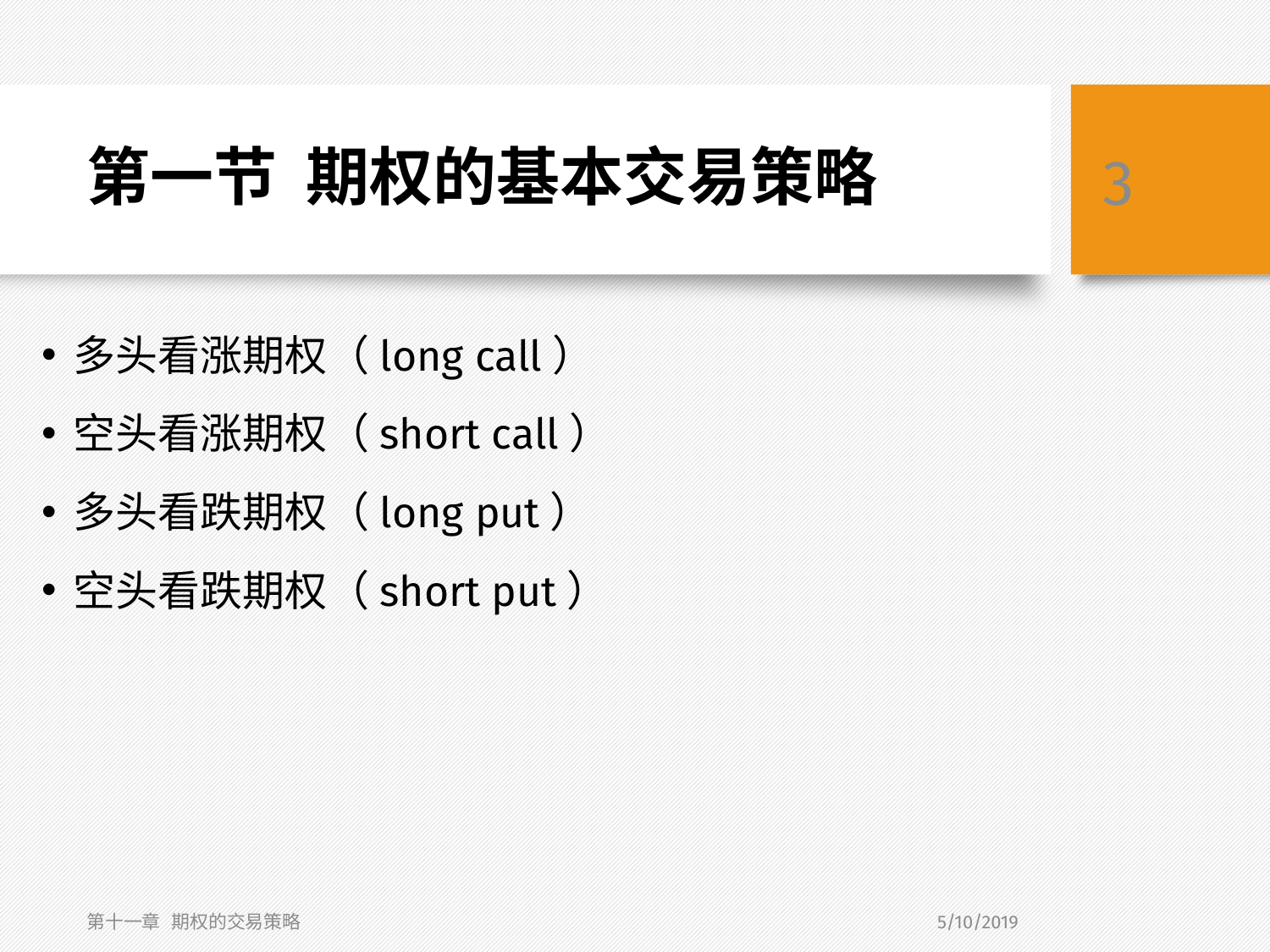

# 第一节  期权的基本交易策略
3
多头看涨期权（long call）
空头看涨期权（short call）
多头看跌期权（long put）
空头看跌期权（short put）
5/10/2019
第十一章  期权的交易策略